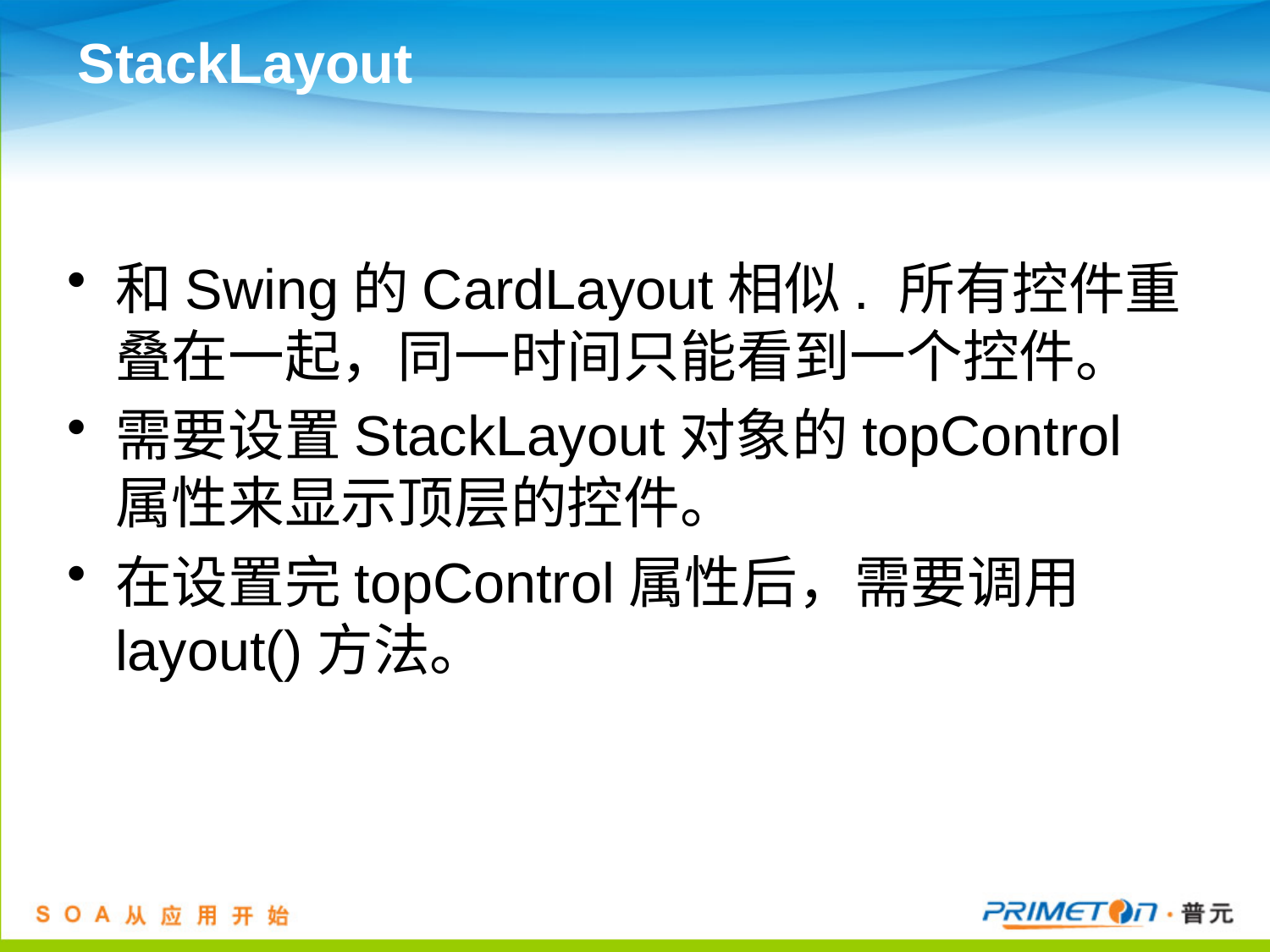

StackLayout
和Swing的CardLayout相似. 所有控件重叠在一起，同一时间只能看到一个控件。
需要设置StackLayout对象的topControl属性来显示顶层的控件。
在设置完topControl属性后，需要调用layout()方法。